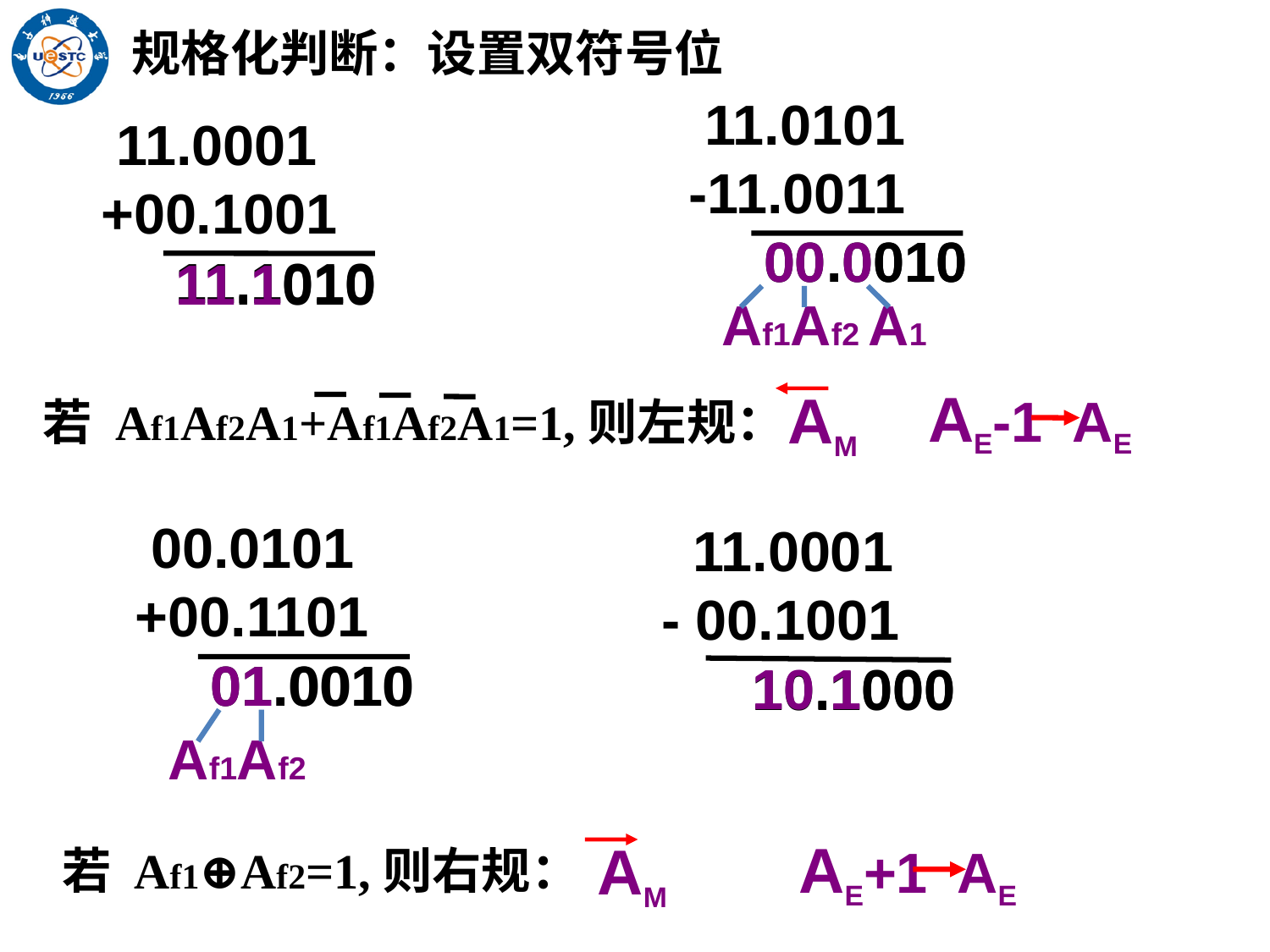

规格化判断：设置双符号位
     11.0101
    -11.0011
     11.0001
    +00.1001

00.0010
00.0010

11.1010
11.1010

Af1Af2 A1

AM

若 Af1Af2A1+Af1Af2A1=1,则左规：
AE-1  AE

     00.0101
    +00.1101
     11.0001
   - 00.1001

01.0010
01.0010
10.1000
10.1000

Af1Af2

AM
AE+1  AE

若 Af1⊕Af2=1,则右规：